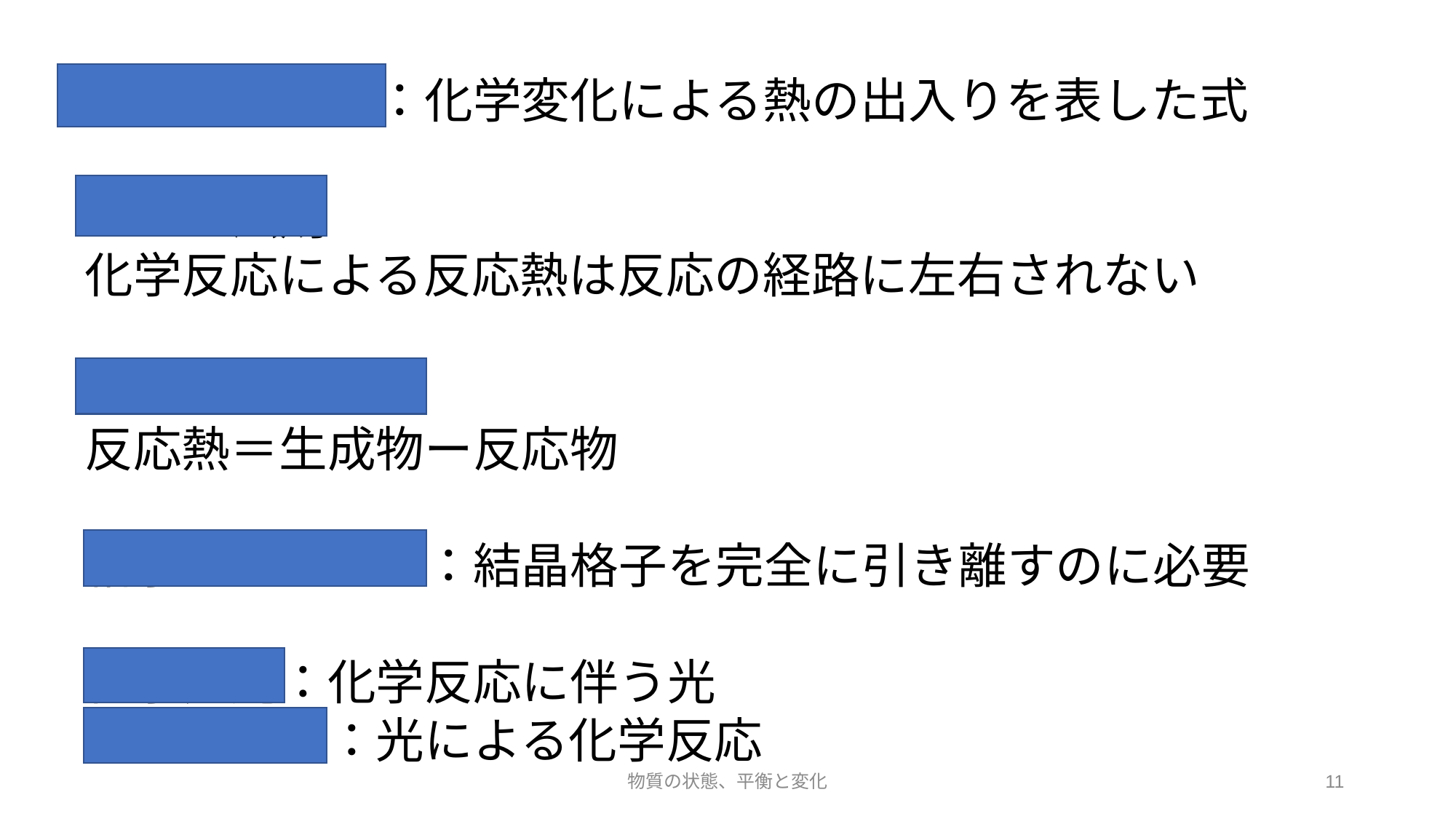

熱力学方程式：化学変化による熱の出入りを表した式

ヘスの法則
化学反応による反応熱は反応の経路に左右されない

結合エネルギー
反応熱＝生成物ー反応物

格子エネルギー：結晶格子を完全に引き離すのに必要

化学発光：化学反応に伴う光
光化学反応：光による化学反応

物質の状態、平衡と変化
11